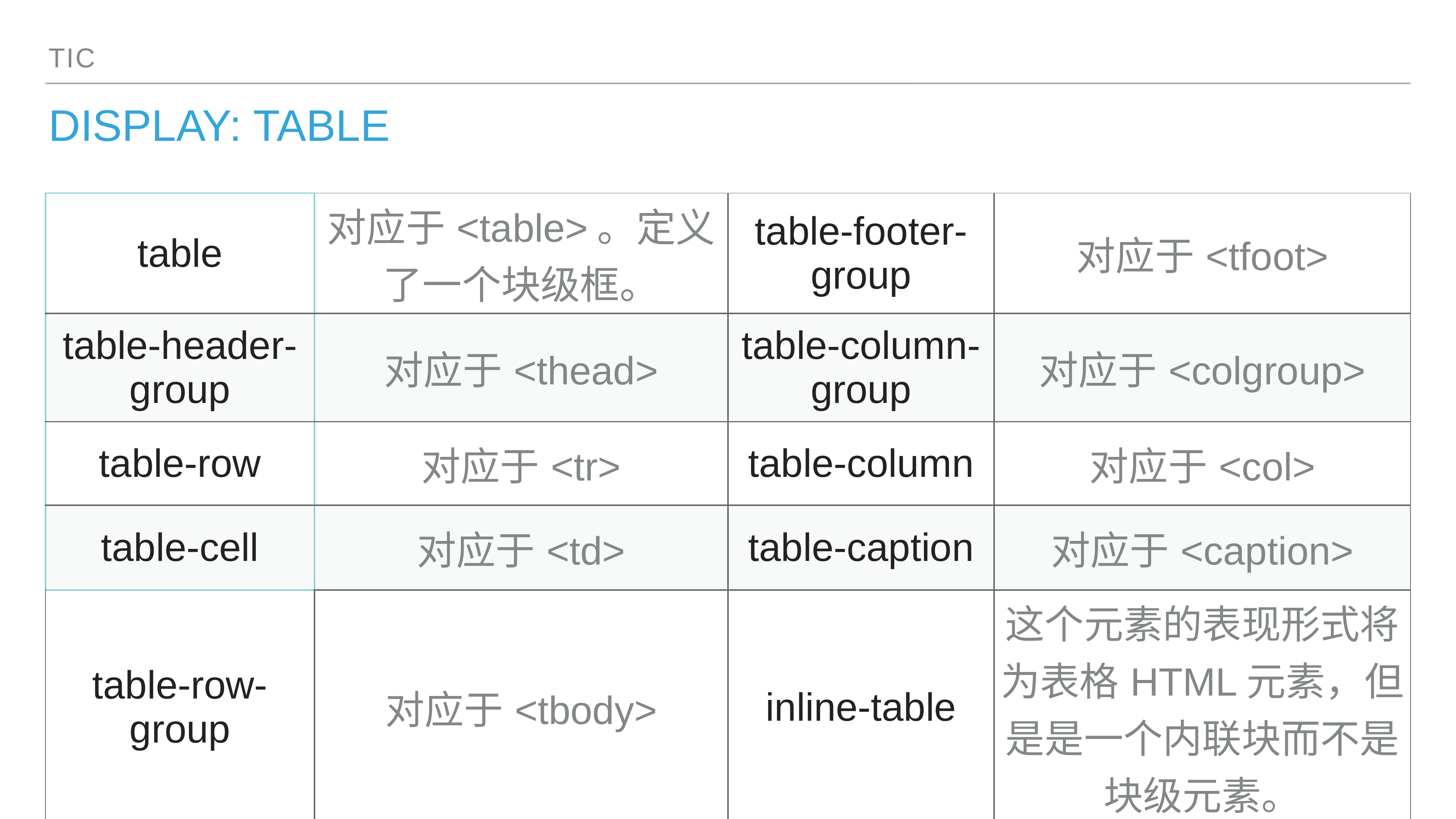

TIC
# display: table
| table | 对应于<table>。定义了一个块级框。 | table-footer-group | 对应于<tfoot> |
| --- | --- | --- | --- |
| table-header-group | 对应于<thead> | table-column-group | 对应于<colgroup> |
| table-row | 对应于<tr> | table-column | 对应于<col> |
| table-cell | 对应于<td> | table-caption | 对应于<caption> |
| table-row-group | 对应于<tbody> | inline-table | 这个元素的表现形式将为表格HTML元素，但是是一个内联块而不是块级元素。 |